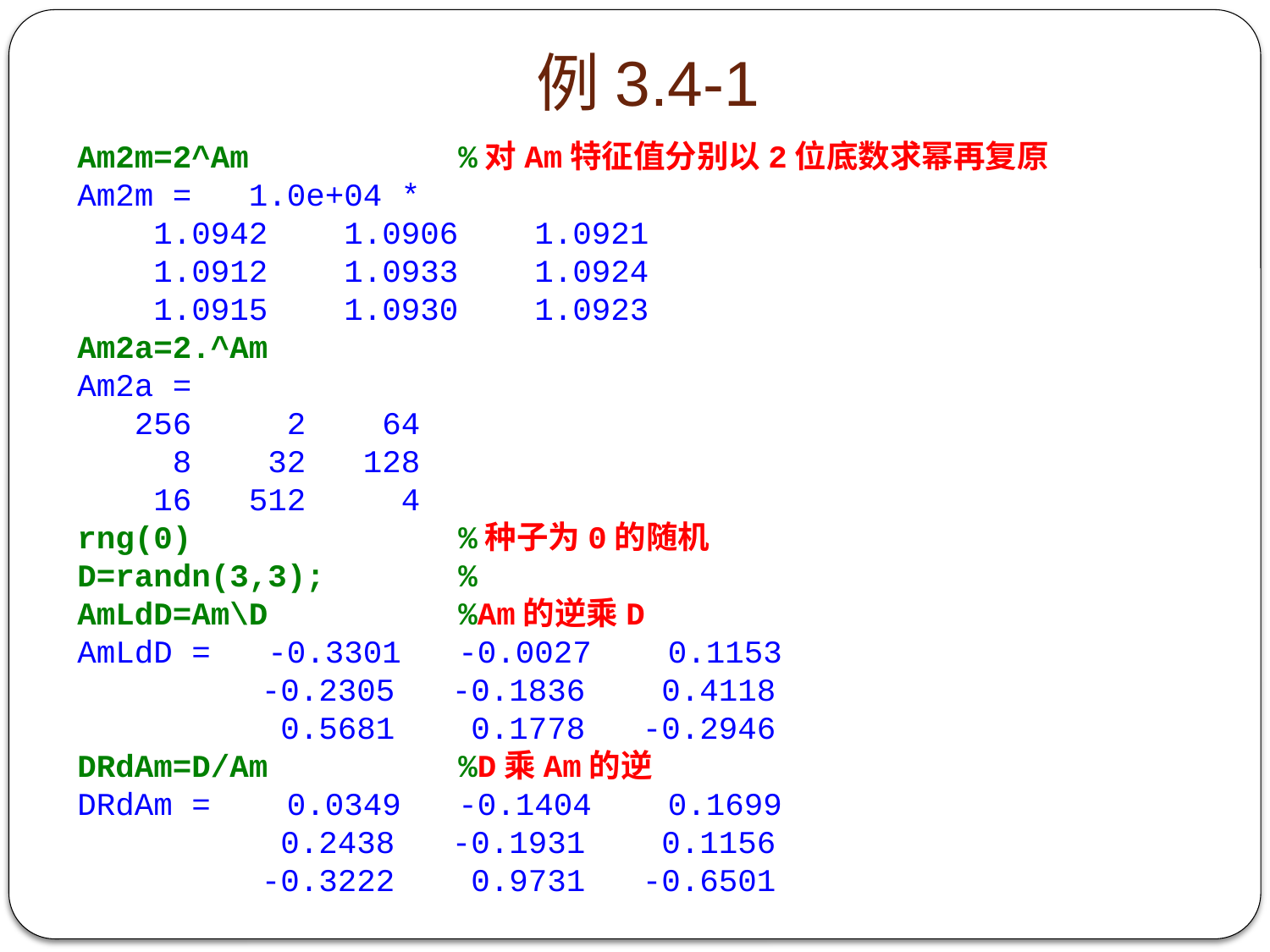

# 例3.4-1
Am2m=2^Am		%对Am特征值分别以2位底数求幂再复原
Am2m =   1.0e+04 *
    1.0942    1.0906    1.0921
    1.0912    1.0933    1.0924
    1.0915    1.0930    1.0923
Am2a=2.^Am
Am2a =
   256     2    64
     8    32   128
    16   512     4
rng(0)			%种子为0的随机
D=randn(3,3);		%
AmLdD=Am\D		%Am的逆乘D
AmLdD =   -0.3301   -0.0027    0.1153
		   -0.2305   -0.1836    0.4118
    	    0.5681    0.1778   -0.2946
DRdAm=D/Am		%D乘Am的逆
DRdAm =    0.0349   -0.1404    0.1699
		    0.2438   -0.1931    0.1156
		   -0.3222    0.9731   -0.6501